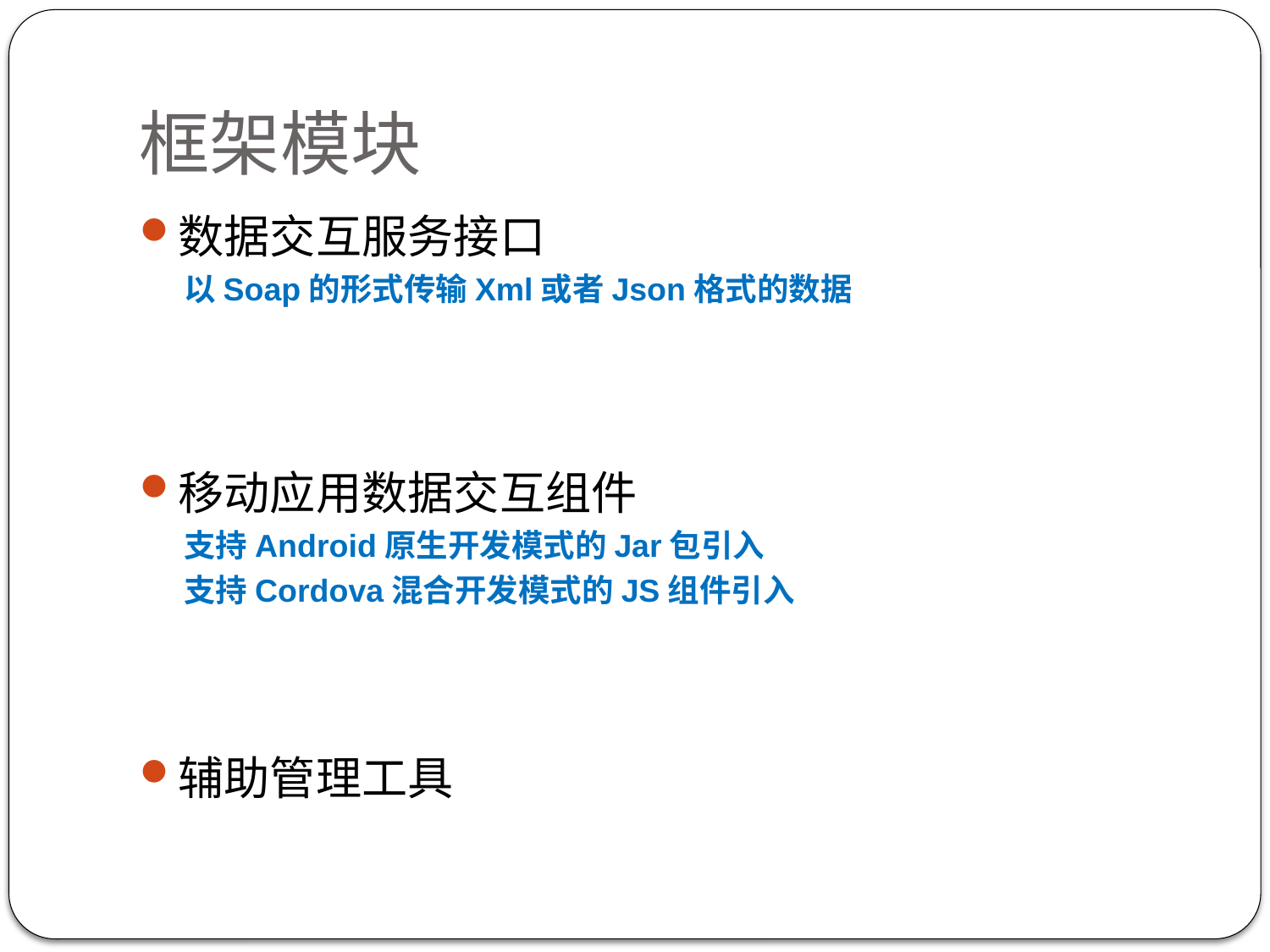

# 框架模块
数据交互服务接口
以Soap的形式传输Xml或者Json格式的数据

移动应用数据交互组件
支持Android原生开发模式的Jar包引入
支持Cordova混合开发模式的JS组件引入

辅助管理工具